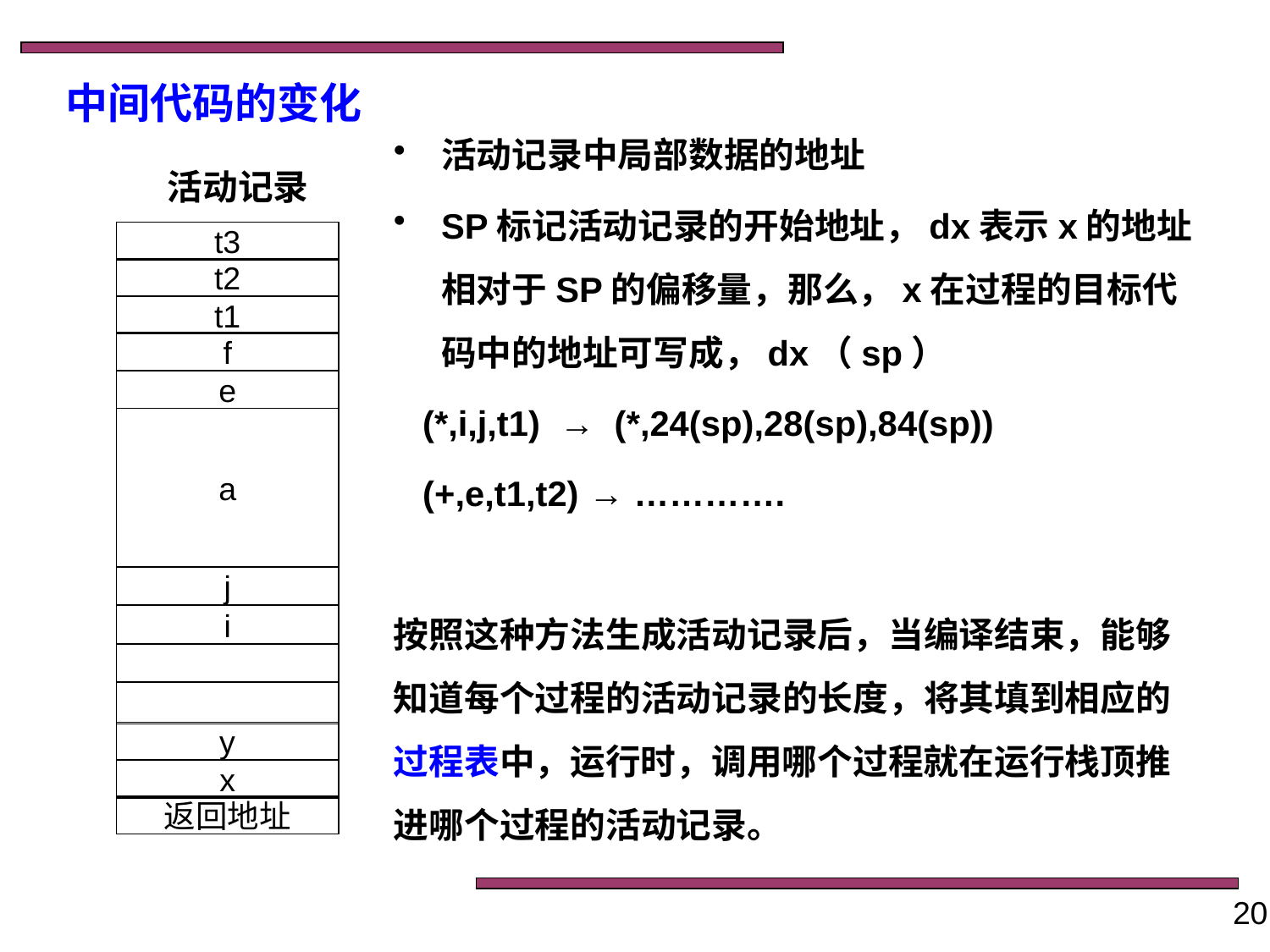

中间代码的变化
活动记录中局部数据的地址
SP标记活动记录的开始地址，dx表示x的地址相对于SP的偏移量，那么，x在过程的目标代码中的地址可写成，dx（sp）
   (*,i,j,t1)  →  (*,24(sp),28(sp),84(sp))
   (+,e,t1,t2) → ………….

按照这种方法生成活动记录后，当编译结束，能够知道每个过程的活动记录的长度，将其填到相应的过程表中，运行时，调用哪个过程就在运行栈顶推进哪个过程的活动记录。
活动记录
t3
t2
t1
f
e
a
j
i

y
x
返回地址
20